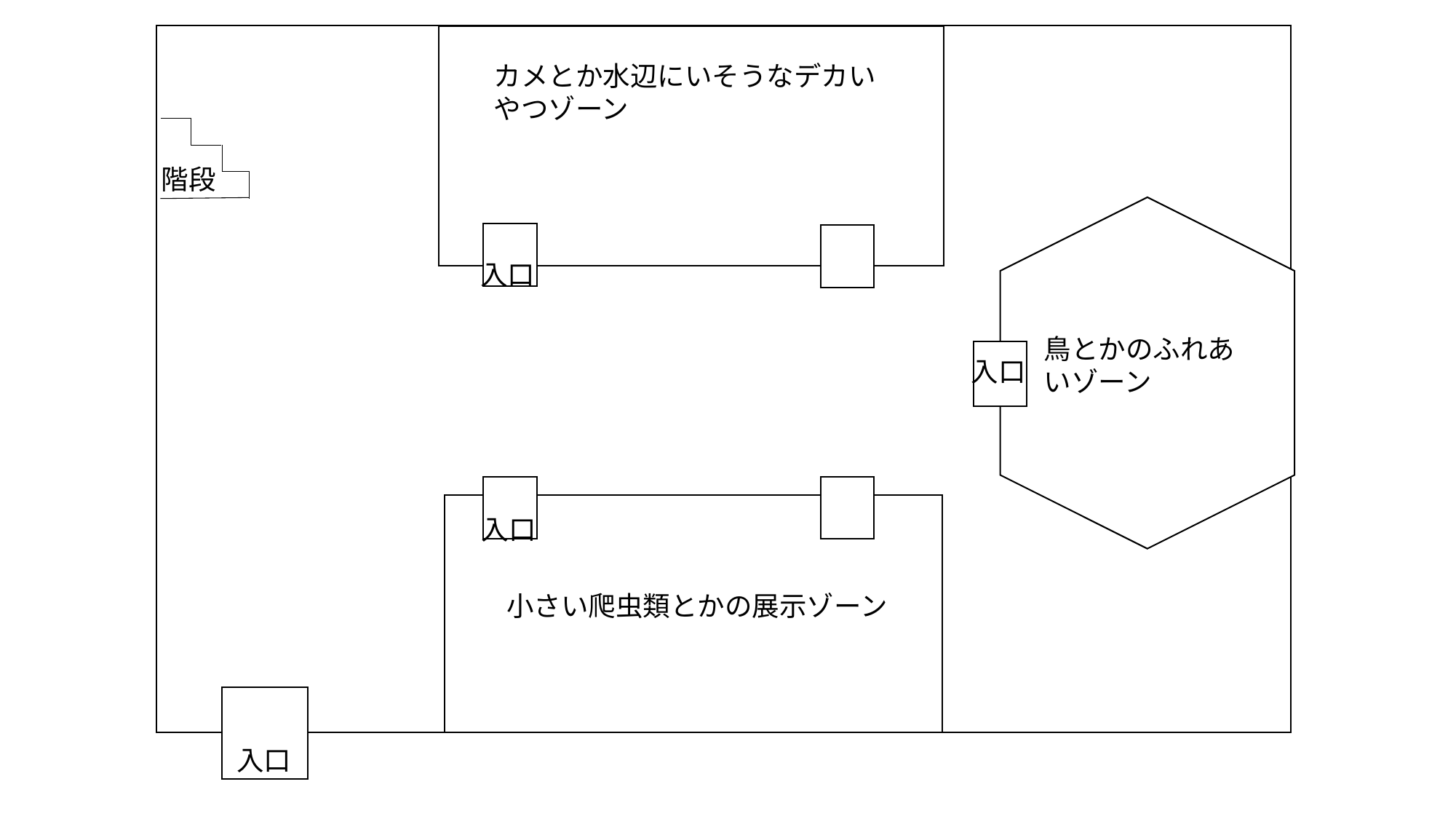

カメとか水辺にいそうなデカいやつゾーン
#
階段

入口
鳥とかのふれあいゾーン

入口

入口
小さい爬虫類とかの展示ゾーン

入口